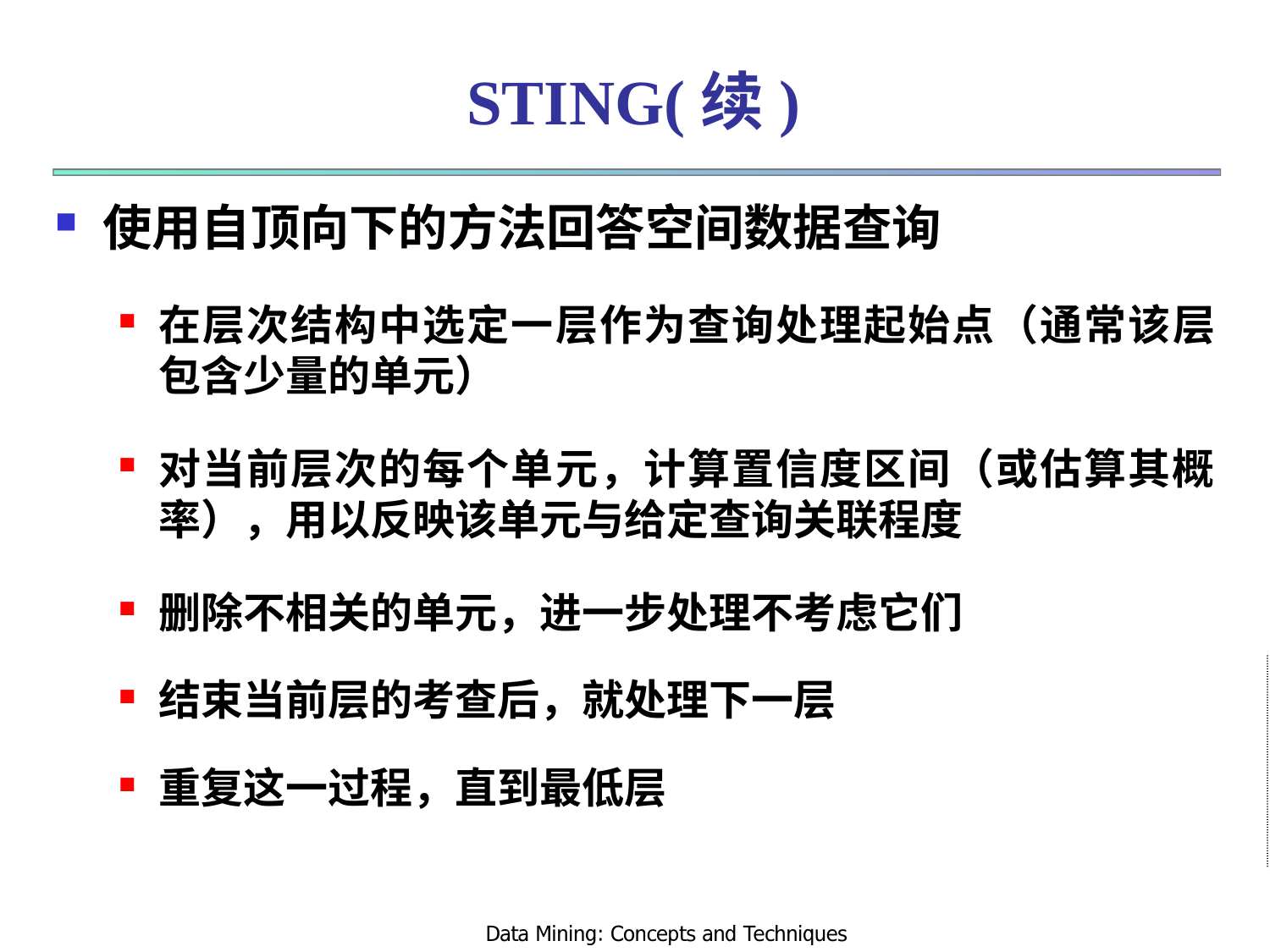

# STING(续)
使用自顶向下的方法回答空间数据查询
在层次结构中选定一层作为查询处理起始点（通常该层包含少量的单元）
对当前层次的每个单元，计算置信度区间（或估算其概率），用以反映该单元与给定查询关联程度
删除不相关的单元，进一步处理不考虑它们
结束当前层的考查后，就处理下一层
重复这一过程，直到最低层
Data Mining: Concepts and Techniques
92